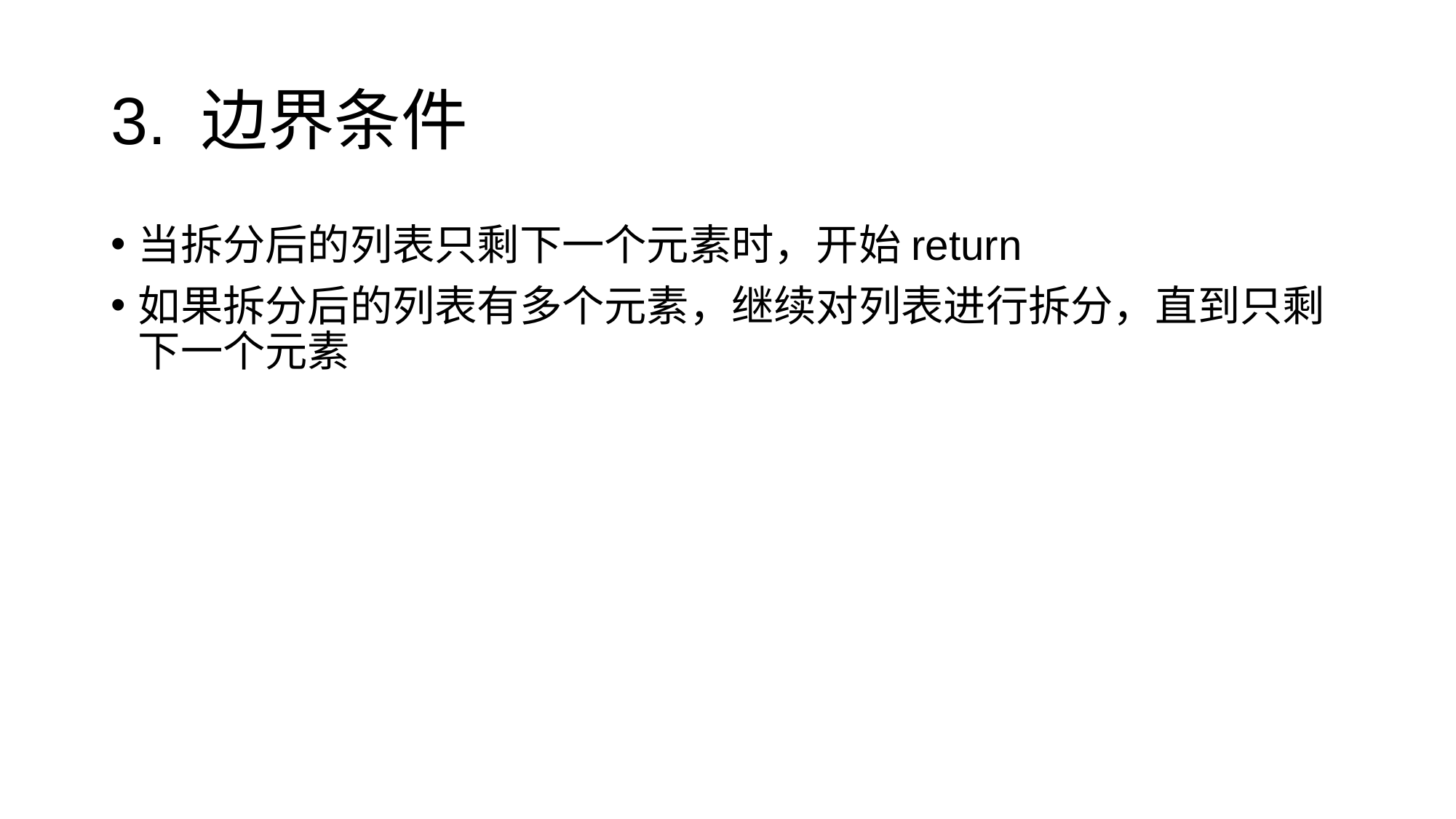

# 3. 边界条件
当拆分后的列表只剩下一个元素时，开始return
如果拆分后的列表有多个元素，继续对列表进行拆分，直到只剩下一个元素